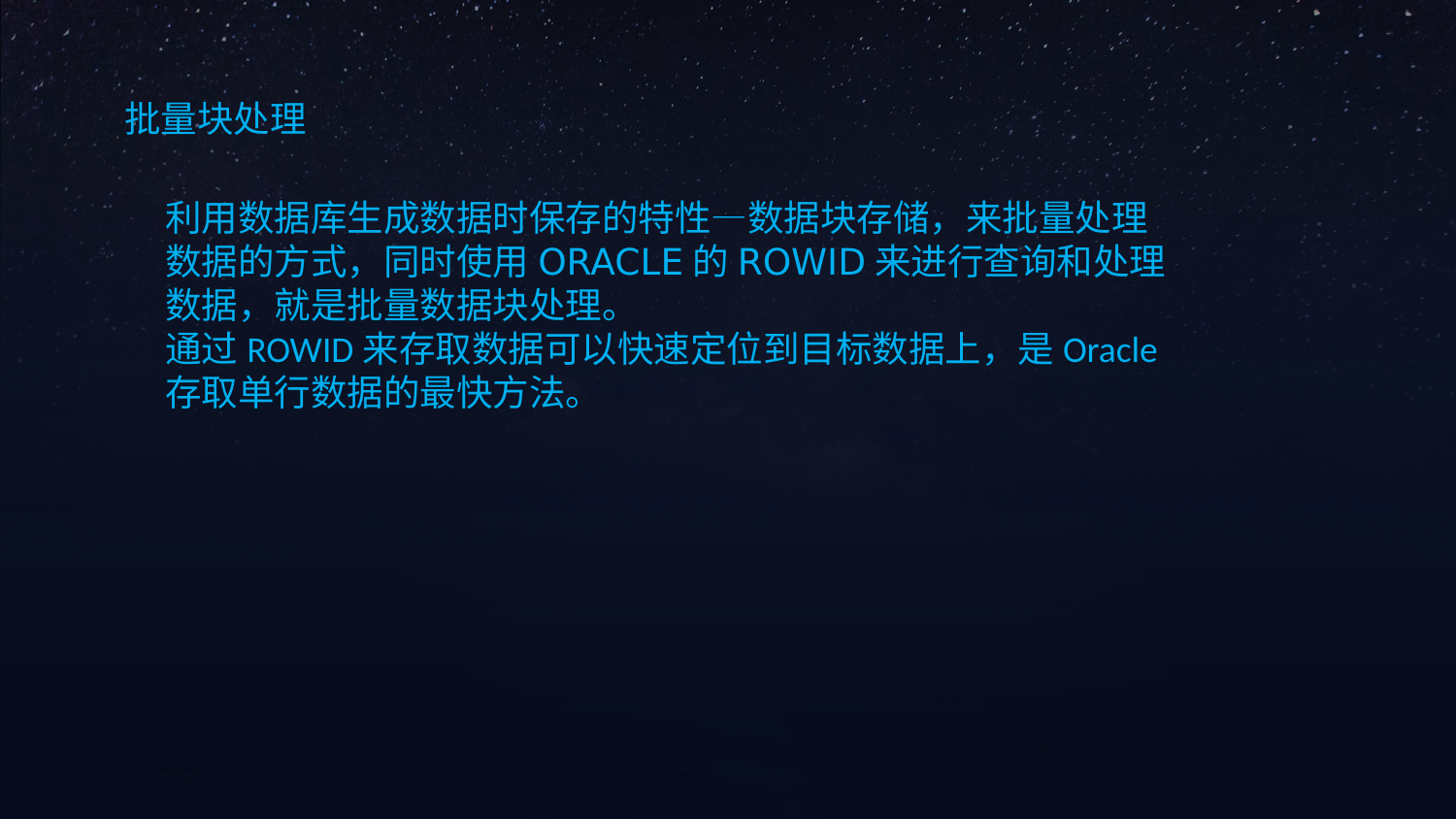

批量块处理
利用数据库生成数据时保存的特性—数据块存储，来批量处理数据的方式，同时使用ORACLE的ROWID来进行查询和处理数据，就是批量数据块处理。
通过ROWID来存取数据可以快速定位到目标数据上，是Oracle存取单行数据的最快方法。